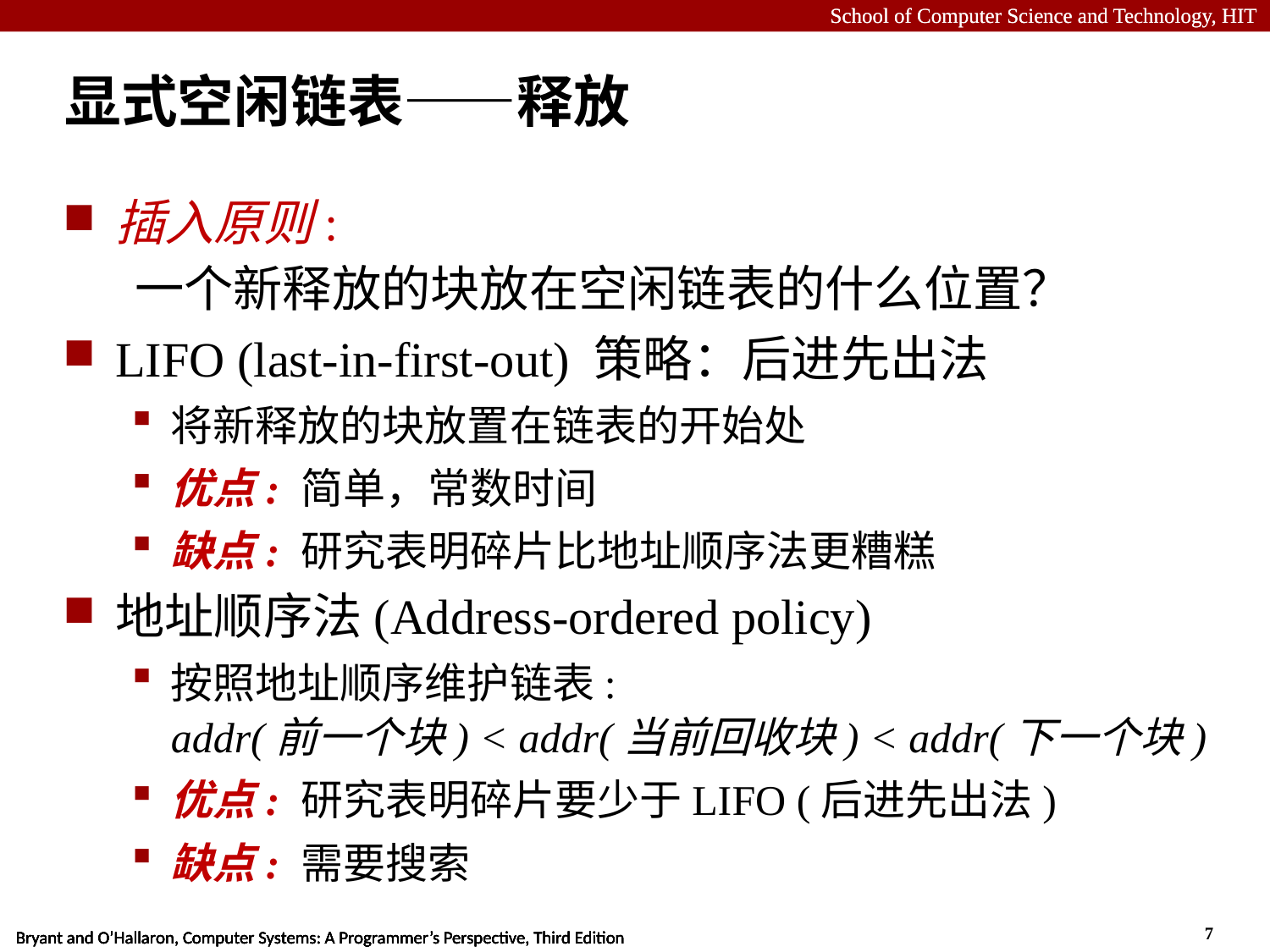

# 显式空闲链表——释放
插入原则:
     一个新释放的块放在空闲链表的什么位置？
LIFO (last-in-first-out) 策略：后进先出法
将新释放的块放置在链表的开始处
优点: 简单，常数时间
缺点: 研究表明碎片比地址顺序法更糟糕
地址顺序法(Address-ordered policy)
按照地址顺序维护链表:
addr(前一个块) < addr(当前回收块) < addr(下一个块)
优点: 研究表明碎片要少于LIFO (后进先出法)
缺点: 需要搜索